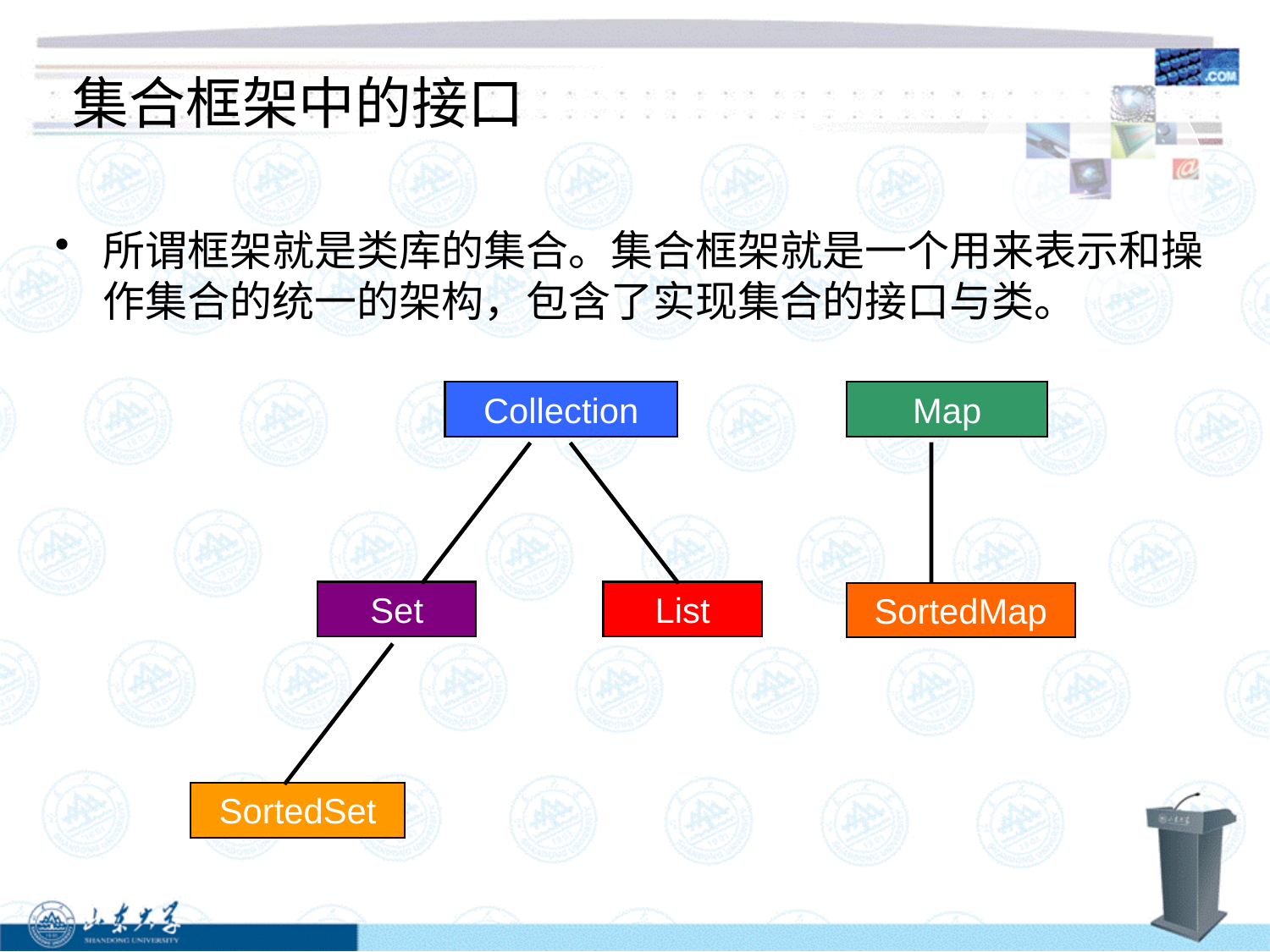

# 集合框架中的接口
所谓框架就是类库的集合。集合框架就是一个用来表示和操作集合的统一的架构，包含了实现集合的接口与类。
Collection
Map

Set
List
SortedMap

SortedSet